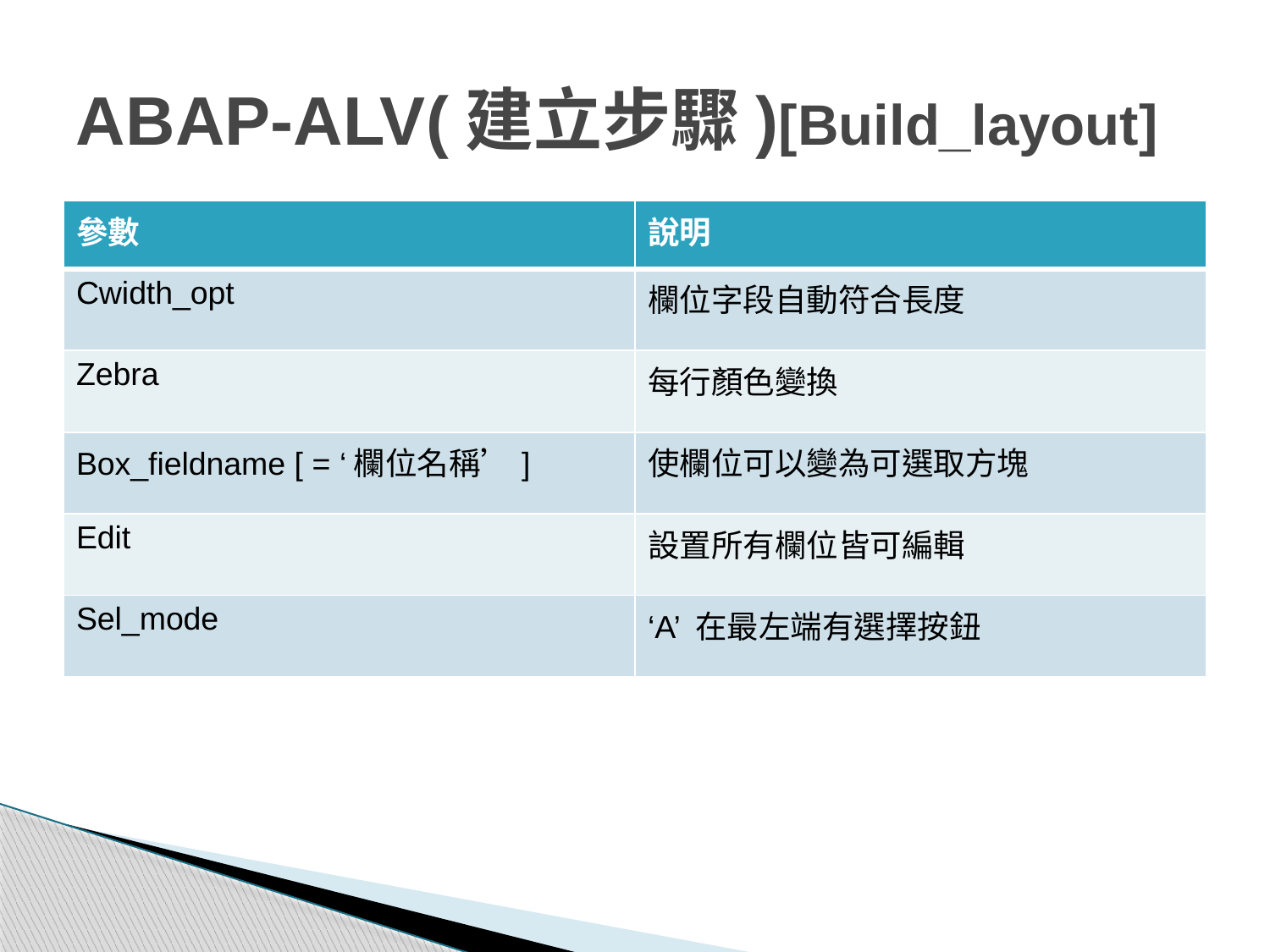

# ABAP-ALV(建立步驟)[Build_layout]
| 參數 | 說明 |
| --- | --- |
| Cwidth\_opt | 欄位字段自動符合長度 |
| Zebra | 每行顏色變換 |
| Box\_fieldname [ = ‘欄位名稱’] | 使欄位可以變為可選取方塊 |
| Edit | 設置所有欄位皆可編輯 |
| Sel\_mode | ‘A’ 在最左端有選擇按鈕 |